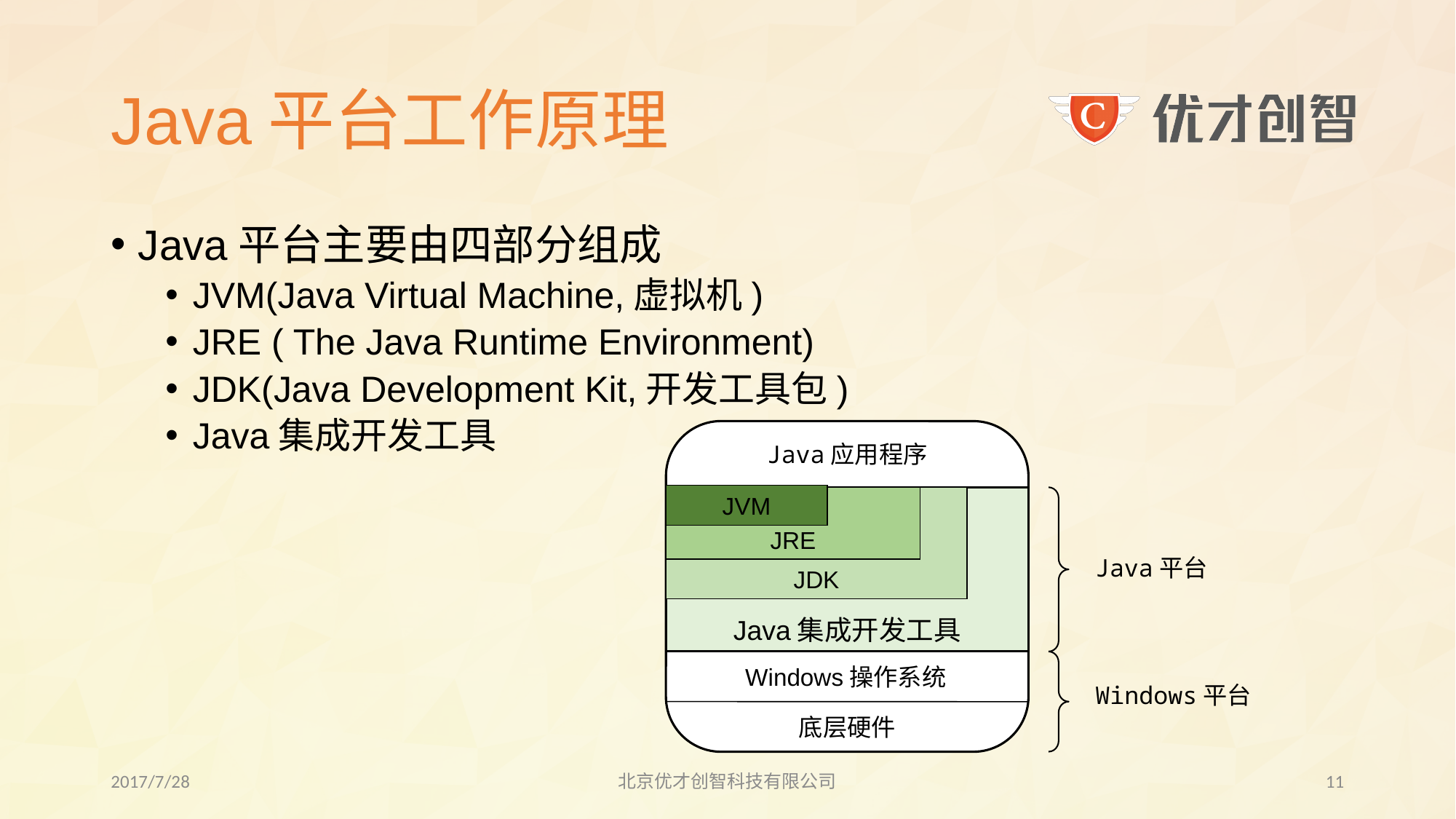

# Java平台工作原理
Java平台主要由四部分组成
JVM(Java Virtual Machine,虚拟机)
JRE ( The Java Runtime Environment)
JDK(Java Development Kit,开发工具包)
Java集成开发工具

Java应用程序

JDK
Java集成开发工具

Java平台
Windows操作系统

Windows平台

底层硬件
JVM
JRE
2017/7/28
北京优才创智科技有限公司
11